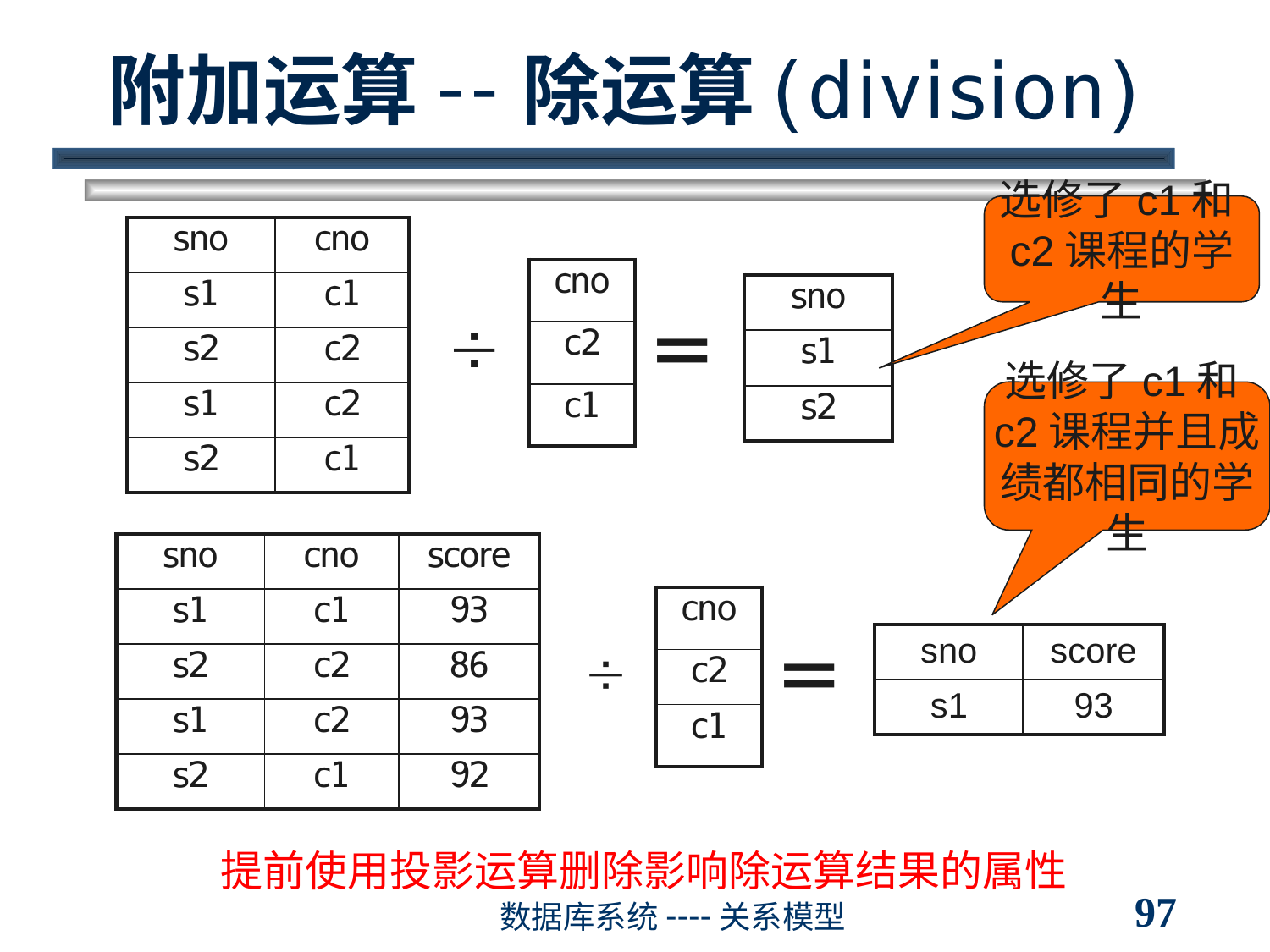

# 附加运算--除运算(division)
选修了c1和c2课程的学生
| sno | cno |
| --- | --- |
| s1 | c1 |
| s2 | c2 |
| s1 | c2 |
| s2 | c1 |
| cno |
| --- |
| c2 |
| c1 |
| sno |
| --- |
| s1 |
| s2 |
÷
＝
选修了c1和c2课程并且成绩都相同的学生
| sno | cno | score |
| --- | --- | --- |
| s1 | c1 | 93 |
| s2 | c2 | 86 |
| s1 | c2 | 93 |
| s2 | c1 | 92 |
| cno |
| --- |
| c2 |
| c1 |
| sno | score |
| --- | --- |
| s1 | 93 |
＝
÷
提前使用投影运算删除影响除运算结果的属性
97
数据库系统----关系模型